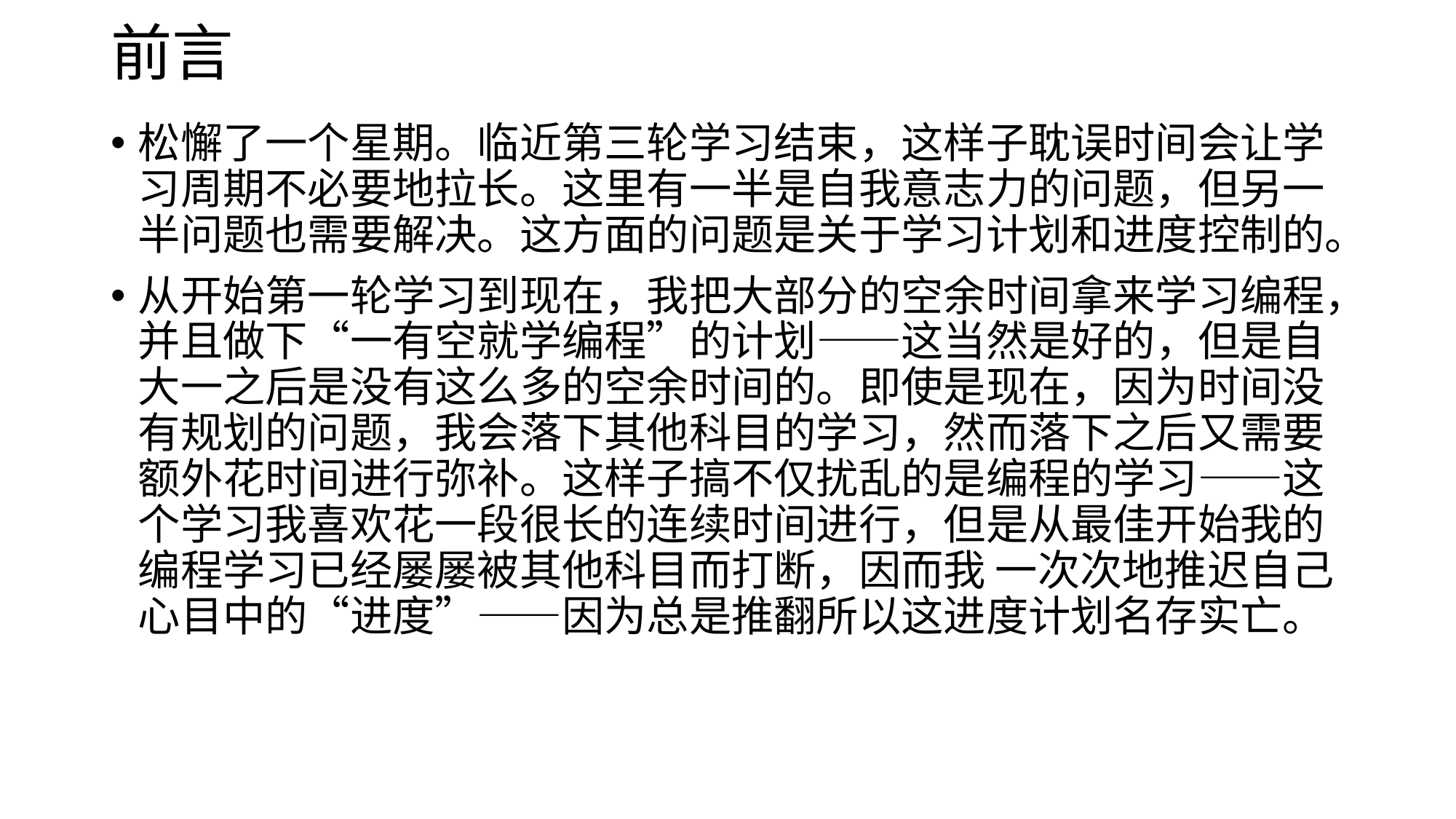

# 前言
松懈了一个星期。临近第三轮学习结束，这样子耽误时间会让学习周期不必要地拉长。这里有一半是自我意志力的问题，但另一半问题也需要解决。这方面的问题是关于学习计划和进度控制的。
从开始第一轮学习到现在，我把大部分的空余时间拿来学习编程，并且做下“一有空就学编程”的计划——这当然是好的，但是自大一之后是没有这么多的空余时间的。即使是现在，因为时间没有规划的问题，我会落下其他科目的学习，然而落下之后又需要额外花时间进行弥补。这样子搞不仅扰乱的是编程的学习——这个学习我喜欢花一段很长的连续时间进行，但是从最佳开始我的编程学习已经屡屡被其他科目而打断，因而我 一次次地推迟自己心目中的“进度”——因为总是推翻所以这进度计划名存实亡。